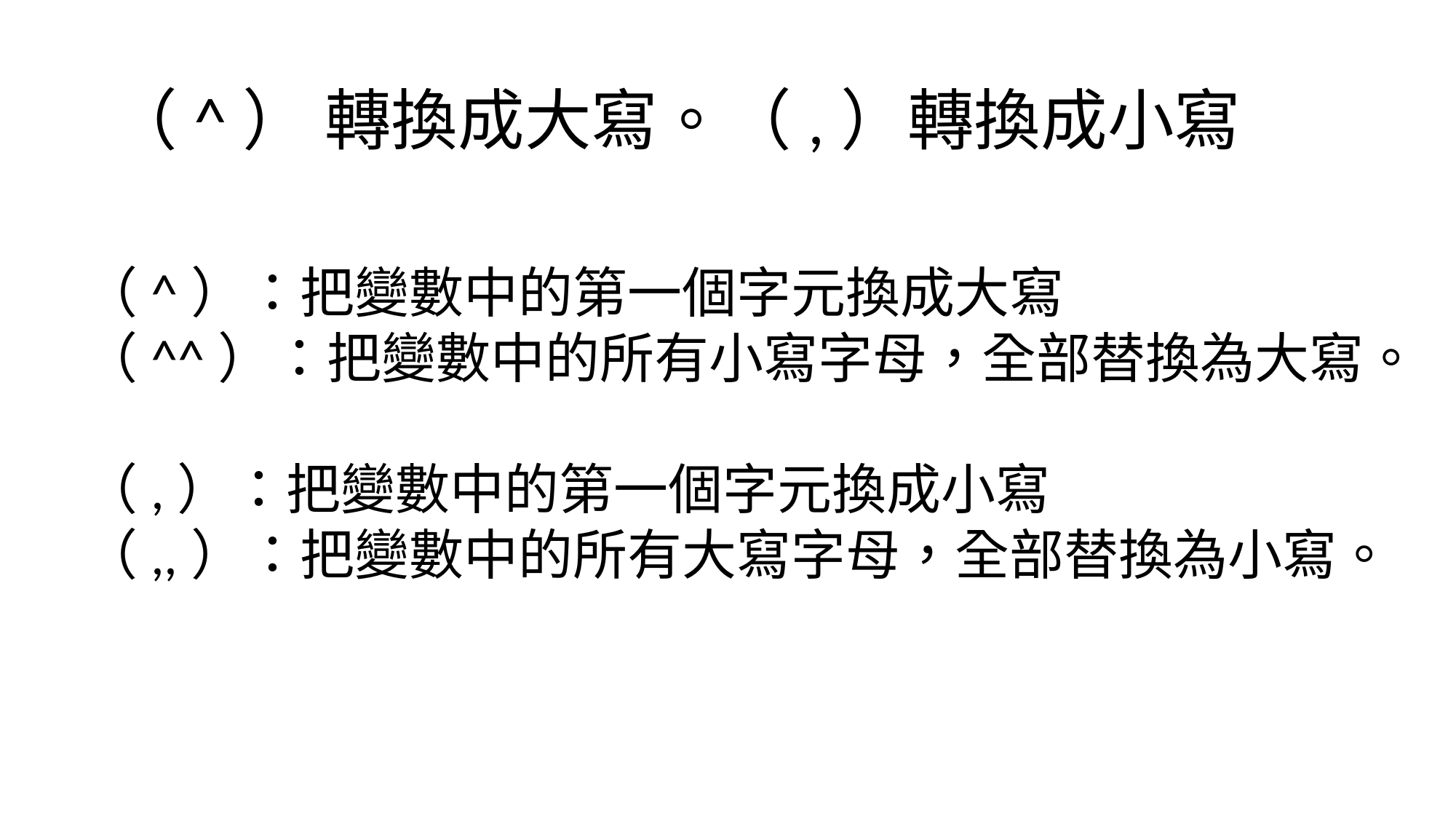

# （^） 轉換成大寫。（,）轉換成小寫
（^）：把變數中的第一個字元換成大寫
（^^）：把變數中的所有小寫字母，全部替換為大寫。
（,）：把變數中的第一個字元換成小寫
（,,）：把變數中的所有大寫字母，全部替換為小寫。